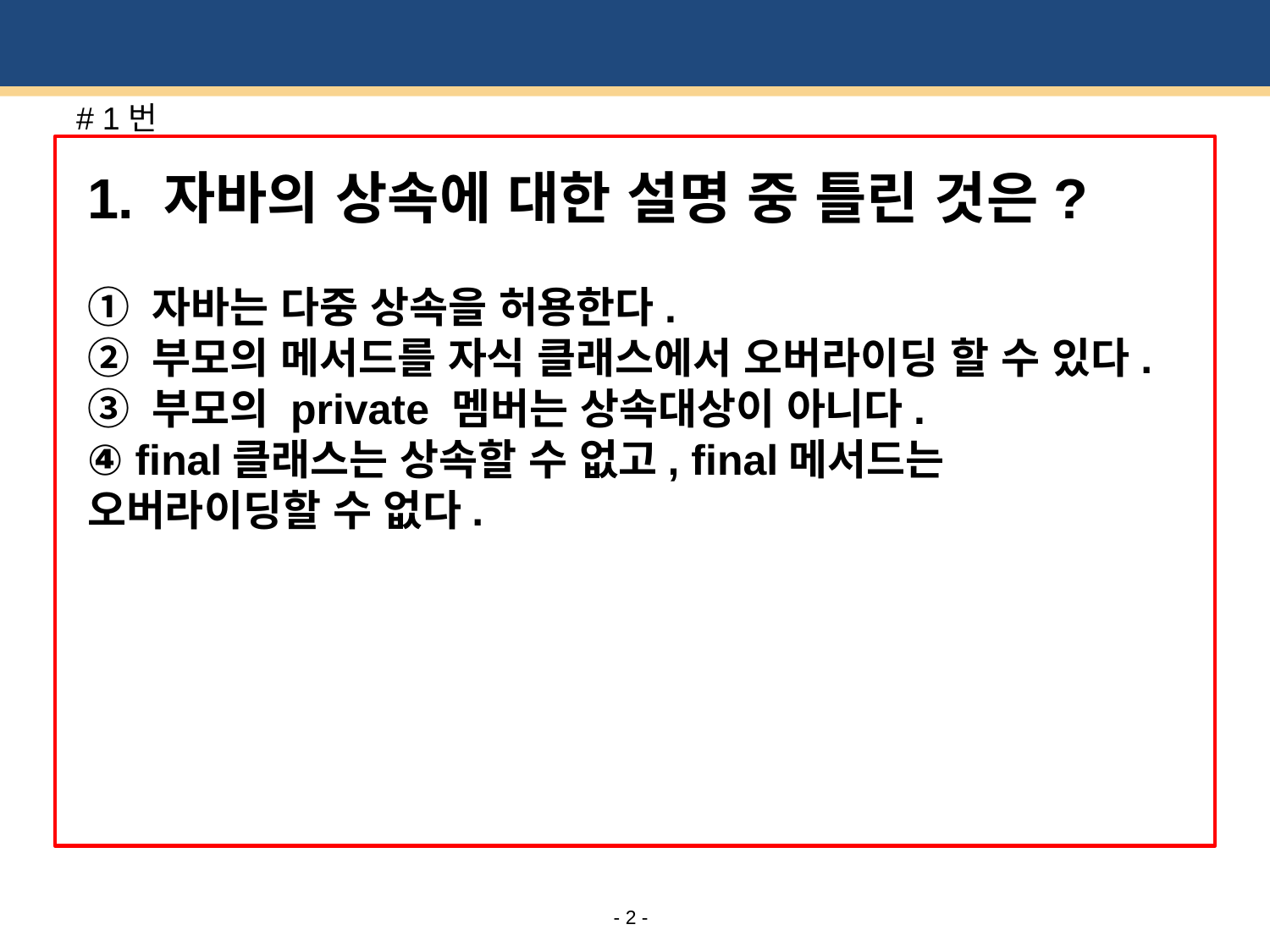

# # 1번

1. 자바의 상속에 대한 설명 중 틀린 것은?

① 자바는 다중 상속을 허용한다.
② 부모의 메서드를 자식 클래스에서 오버라이딩 할 수 있다.
③ 부모의 private 멤버는 상속대상이 아니다.
④ final클래스는 상속할 수 없고, final메서드는 오버라이딩할 수 없다.